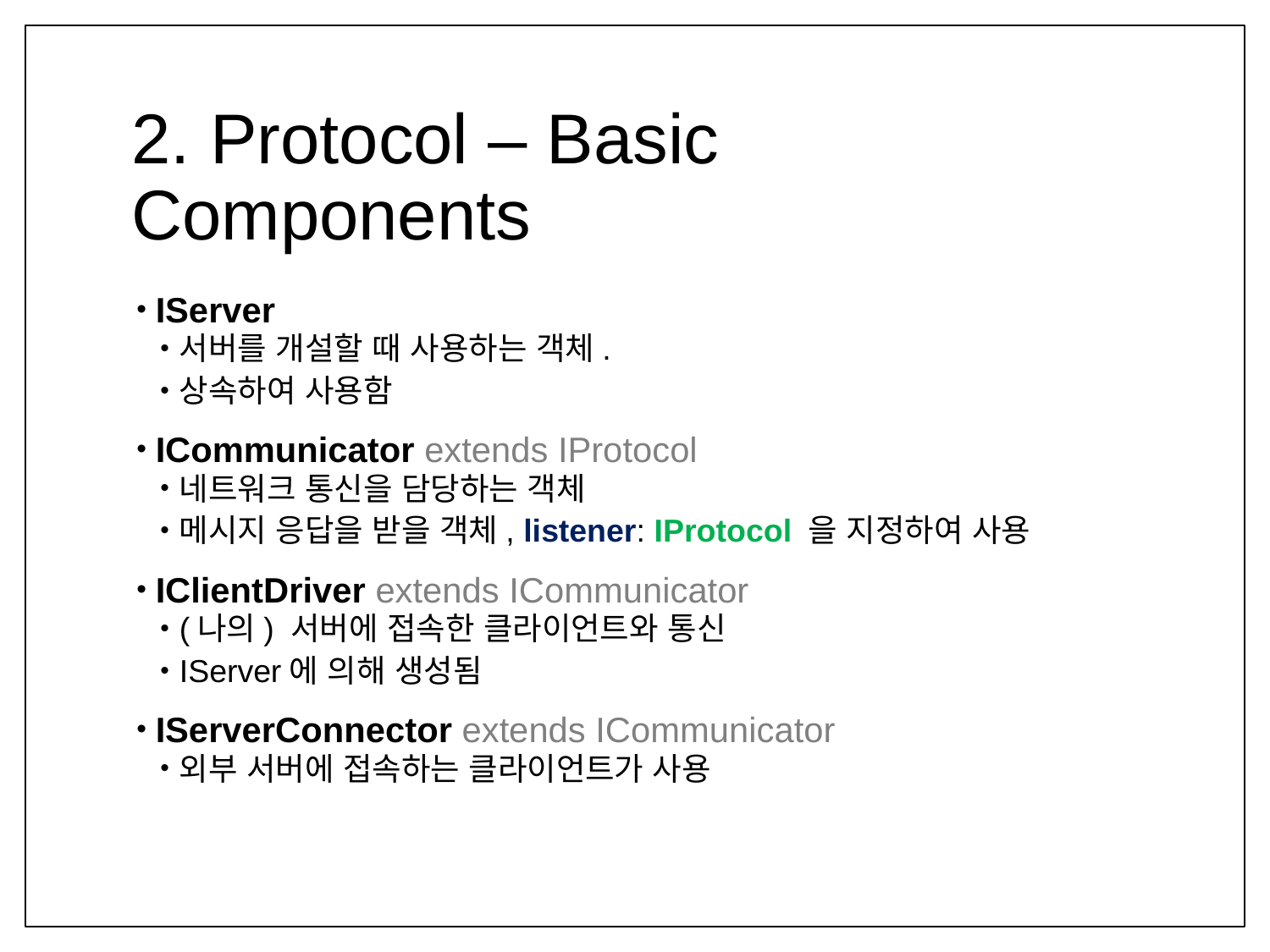

# 2. Protocol – Basic Components
IServer
서버를 개설할 때 사용하는 객체.
상속하여 사용함
ICommunicator extends IProtocol
네트워크 통신을 담당하는 객체
메시지 응답을 받을 객체, listener: IProtocol 을 지정하여 사용
IClientDriver extends ICommunicator
(나의) 서버에 접속한 클라이언트와 통신
IServer에 의해 생성됨
IServerConnector extends ICommunicator
외부 서버에 접속하는 클라이언트가 사용